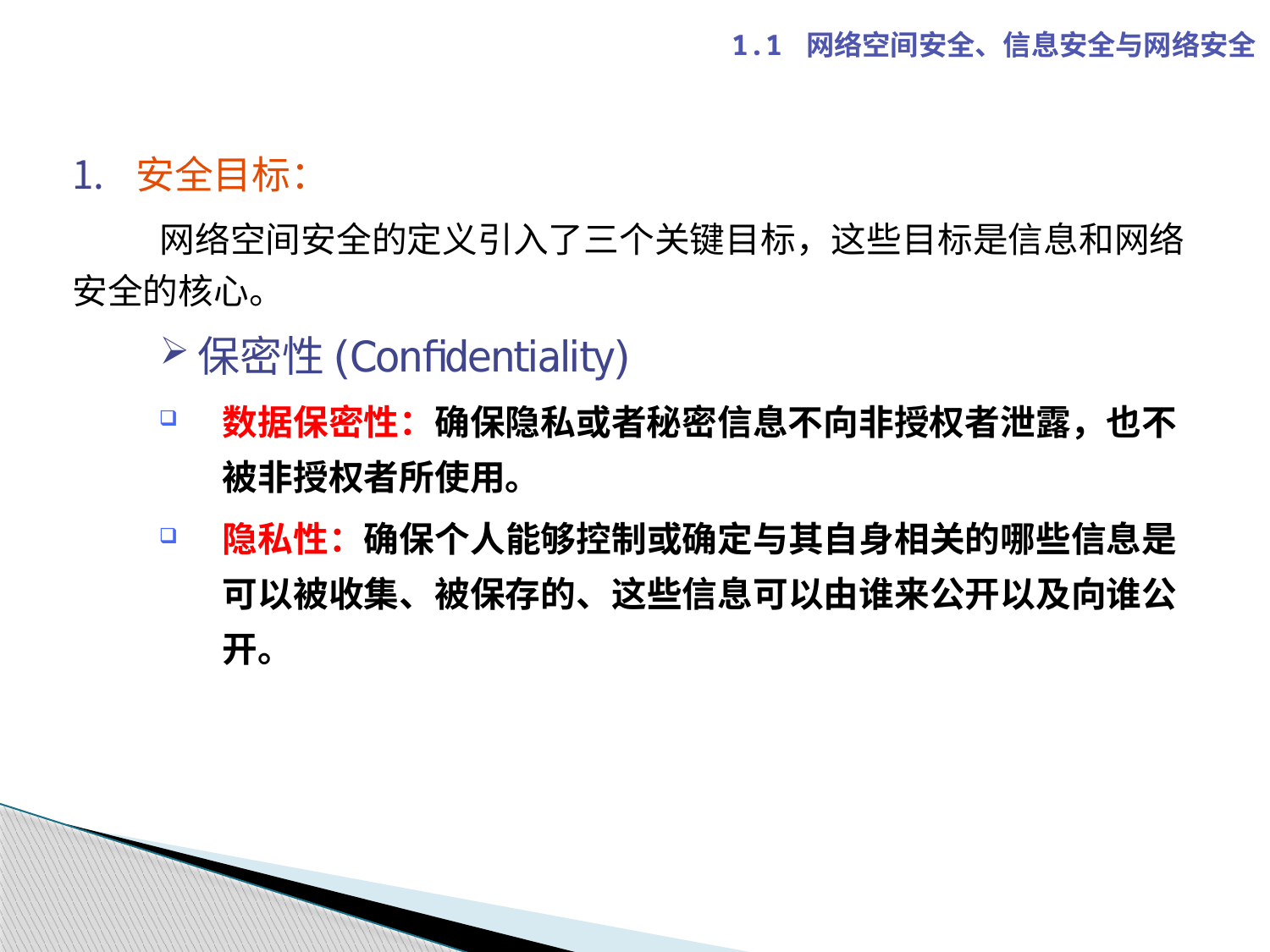

1.1 网络空间安全、信息安全与网络安全
安全目标：
         网络空间安全的定义引入了三个关键目标，这些目标是信息和网络安全的核心。
保密性(Confidentiality)
数据保密性：确保隐私或者秘密信息不向非授权者泄露，也不被非授权者所使用。
隐私性：确保个人能够控制或确定与其自身相关的哪些信息是可以被收集、被保存的、这些信息可以由谁来公开以及向谁公开。